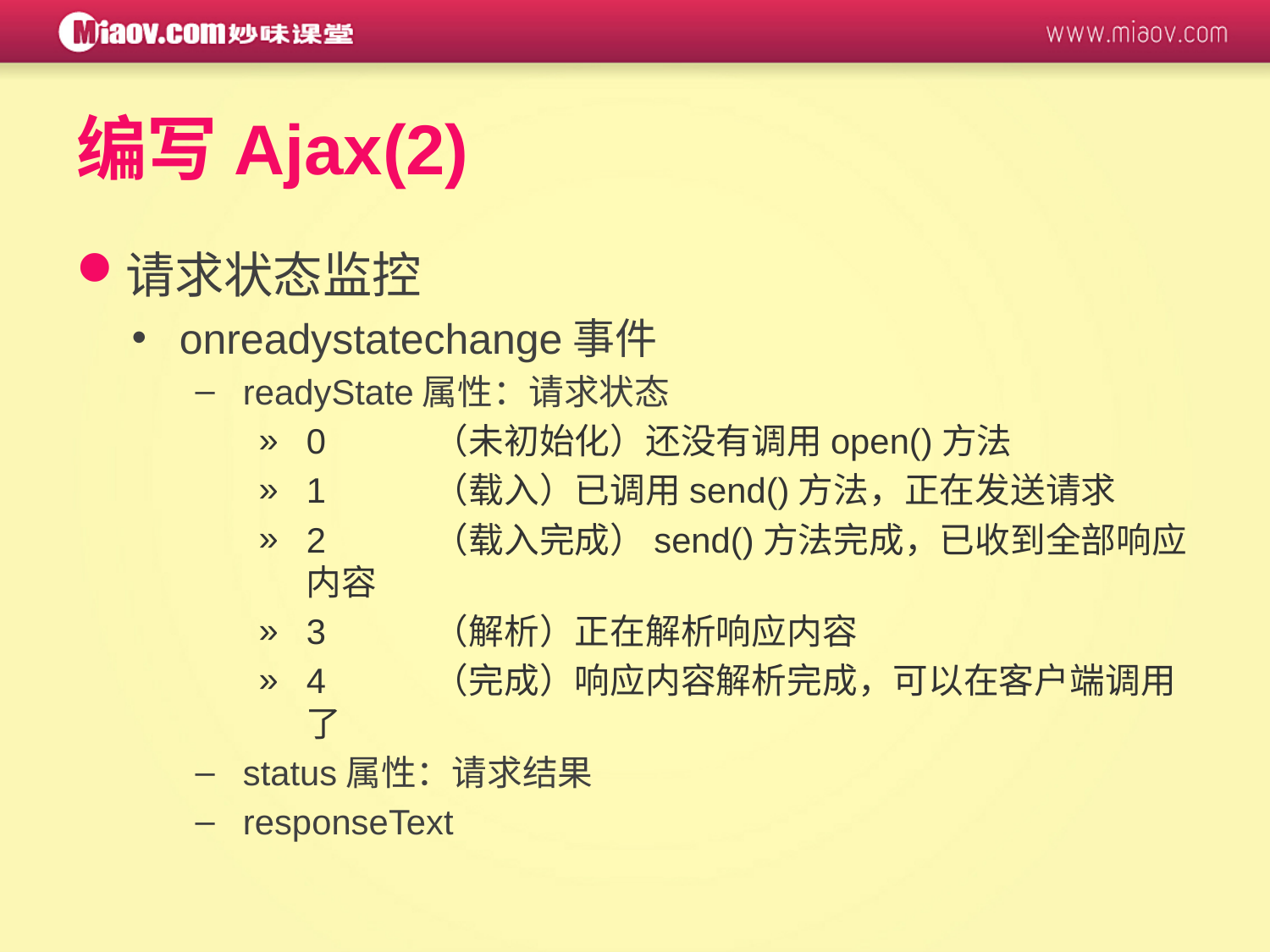

# 编写Ajax(2)
请求状态监控
onreadystatechange事件
readyState属性：请求状态
0	（未初始化）还没有调用open()方法
1	（载入）已调用send()方法，正在发送请求
2	（载入完成）send()方法完成，已收到全部响应内容
3	（解析）正在解析响应内容
4	（完成）响应内容解析完成，可以在客户端调用了
status属性：请求结果
responseText